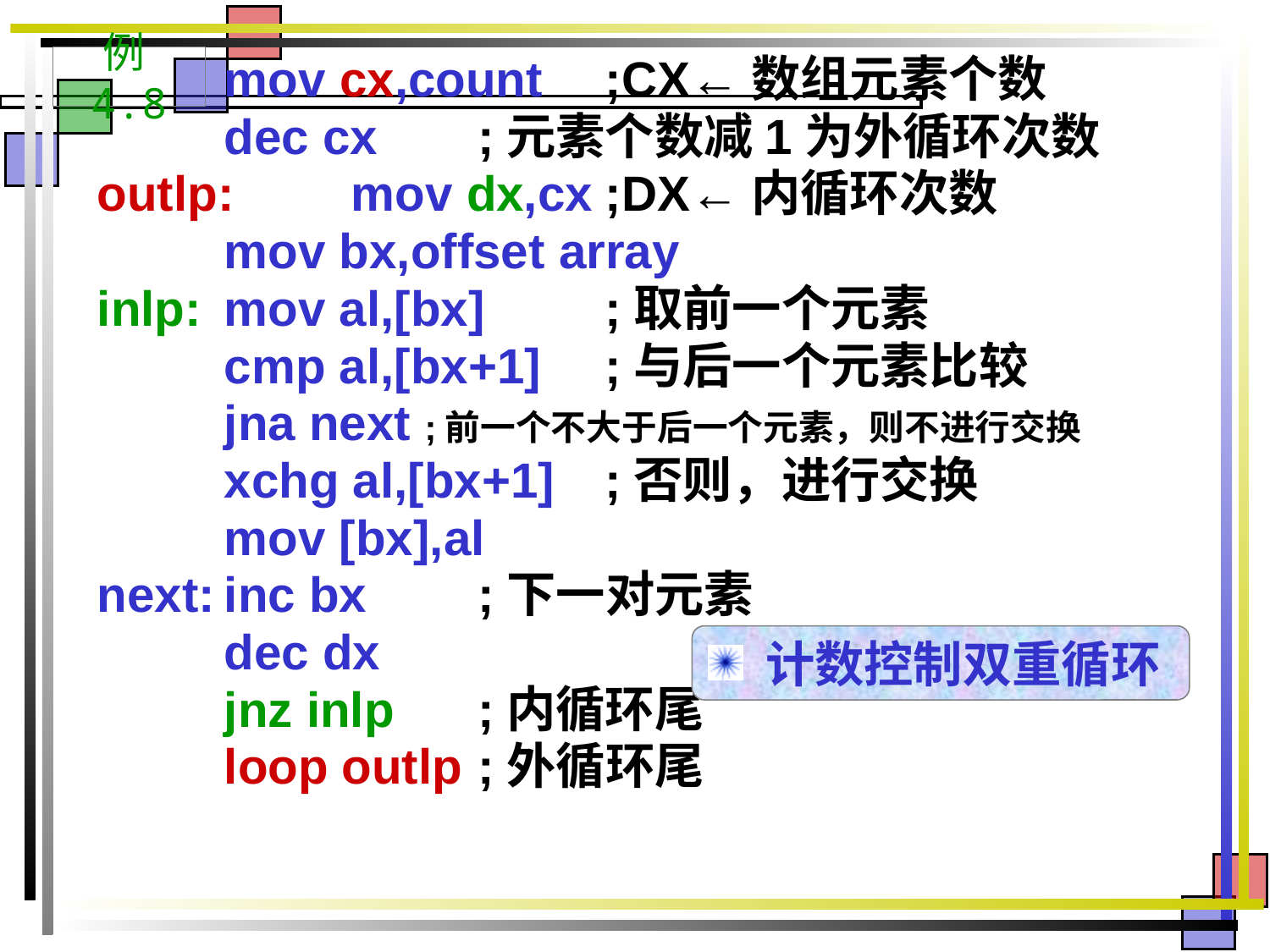

# 例4.8
	mov cx,count	;CX←数组元素个数
	dec cx	;元素个数减1为外循环次数
outlp:	mov dx,cx	;DX←内循环次数
	mov bx,offset array
inlp:	mov al,[bx]	;取前一个元素
	cmp al,[bx+1]	;与后一个元素比较
	jna next ;前一个不大于后一个元素，则不进行交换
	xchg al,[bx+1]	;否则，进行交换
	mov [bx],al
next:	inc bx	;下一对元素
	dec dx
	jnz inlp	;内循环尾
	loop outlp	;外循环尾
 计数控制双重循环